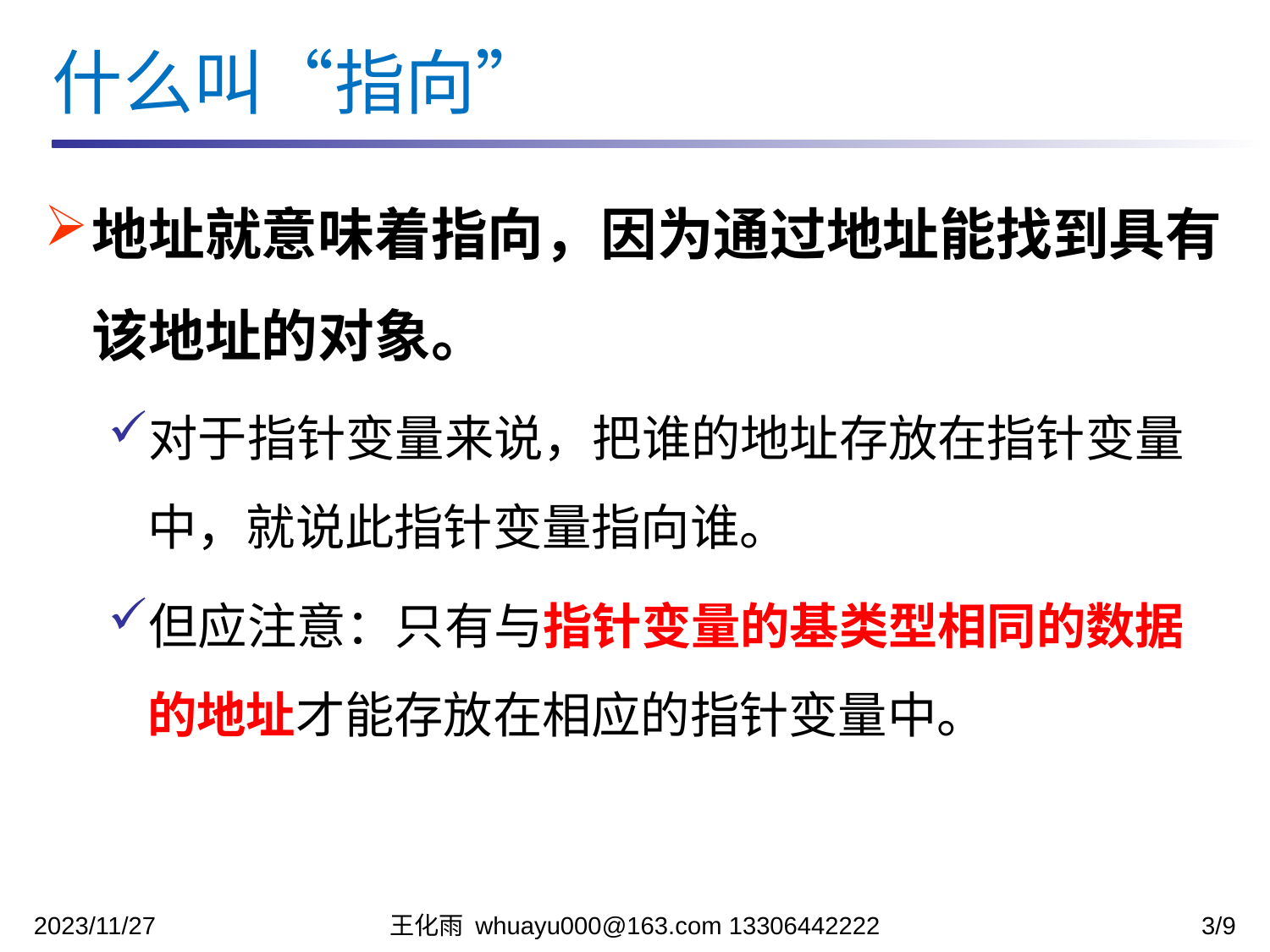

什么叫“指向”
地址就意味着指向，因为通过地址能找到具有该地址的对象。
对于指针变量来说，把谁的地址存放在指针变量中，就说此指针变量指向谁。
但应注意：只有与指针变量的基类型相同的数据的地址才能存放在相应的指针变量中。
2023/11/27
王化雨 whuayu000@163.com 13306442222
3/9